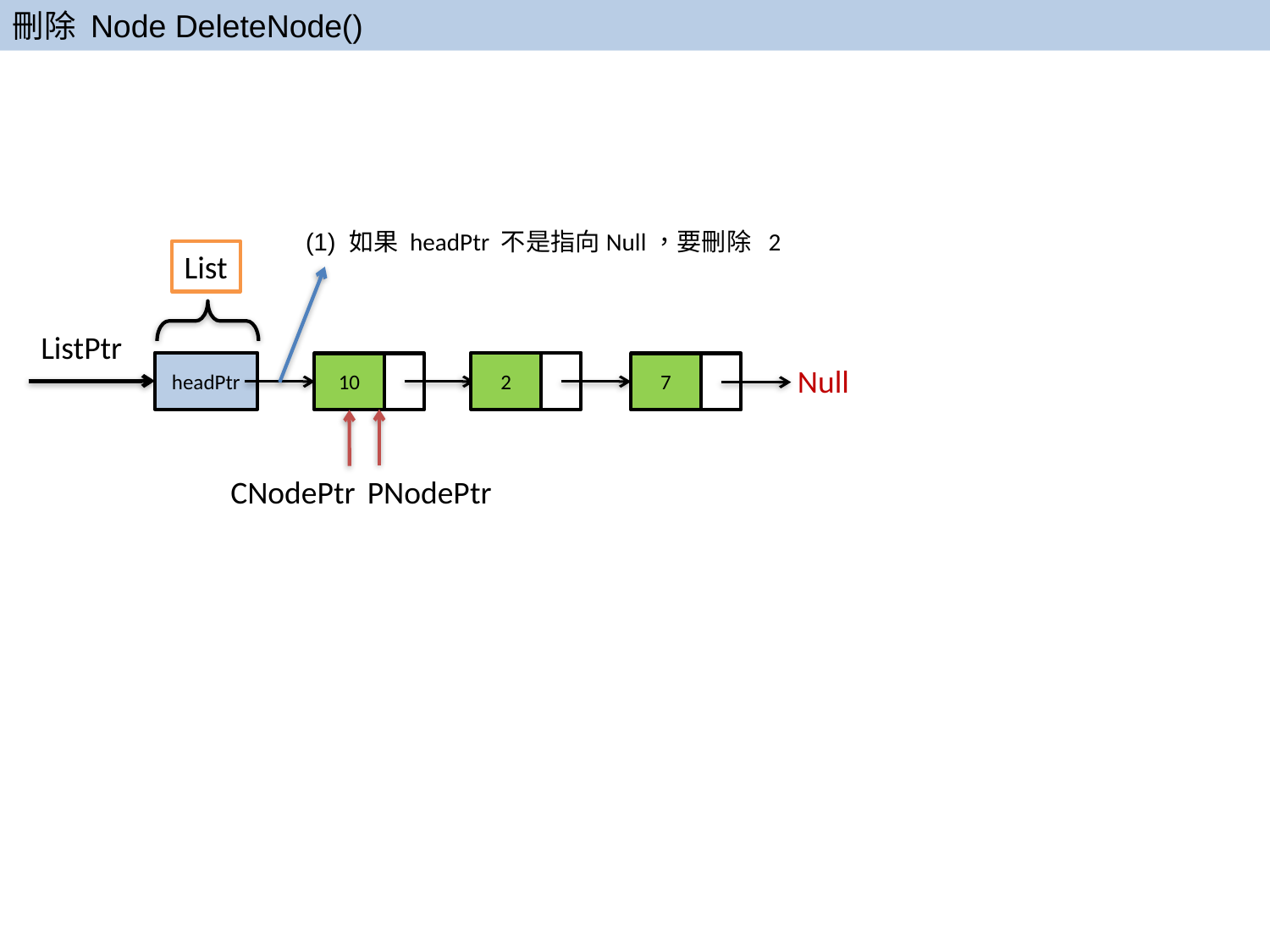

刪除 Node DeleteNode()
(1) 如果 headPtr 不是指向Null，要刪除  2
List

ListPtr

2
headPtr

10

7
Null
CNodePtr
PNodePtr